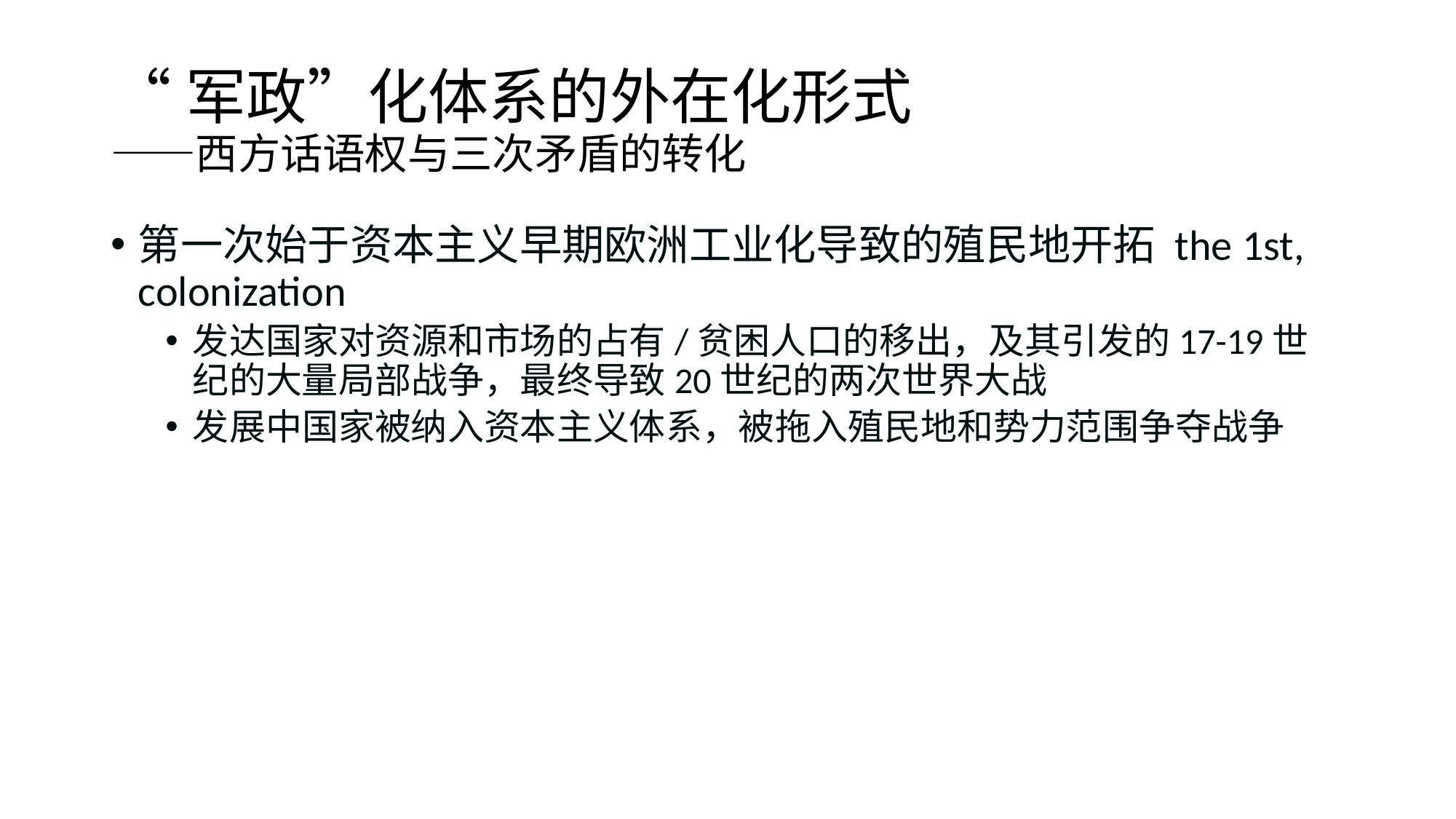

# “军政”化体系的外在化形式 ——西方话语权与三次矛盾的转化
第一次始于资本主义早期欧洲工业化导致的殖民地开拓 the 1st, colonization
发达国家对资源和市场的占有/贫困人口的移出，及其引发的17-19世纪的大量局部战争，最终导致20世纪的两次世界大战
发展中国家被纳入资本主义体系，被拖入殖民地和势力范围争夺战争